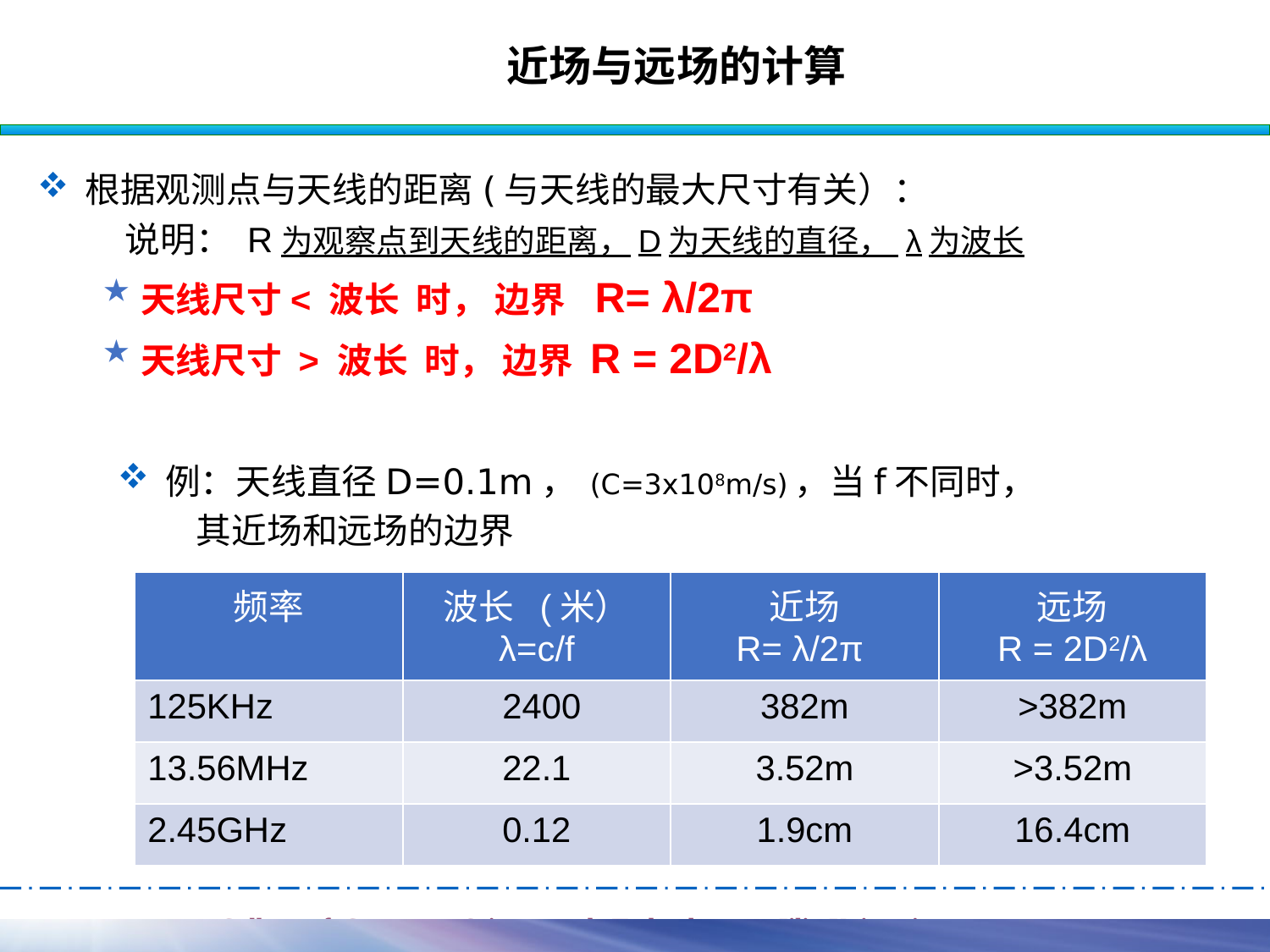

近场与远场的计算
根据观测点与天线的距离(与天线的最大尺寸有关）：
  说明： R为观察点到天线的距离，D为天线的直径， λ为波长
天线尺寸< 波长  时， 边界  R= λ/2π
天线尺寸 > 波长  时， 边界 R = 2D2/λ
例：天线直径D=0.1m， (C=3x108m/s)，当f不同时，
         其近场和远场的边界
| 频率 | 波长 (米） λ=c/f | 近场 R= λ/2π | 远场 R = 2D2/λ |
| --- | --- | --- | --- |
| 125KHz | 2400 | 382m | >382m |
| 13.56MHz | 22.1 | 3.52m | >3.52m |
| 2.45GHz | 0.12 | 1.9cm | 16.4cm |